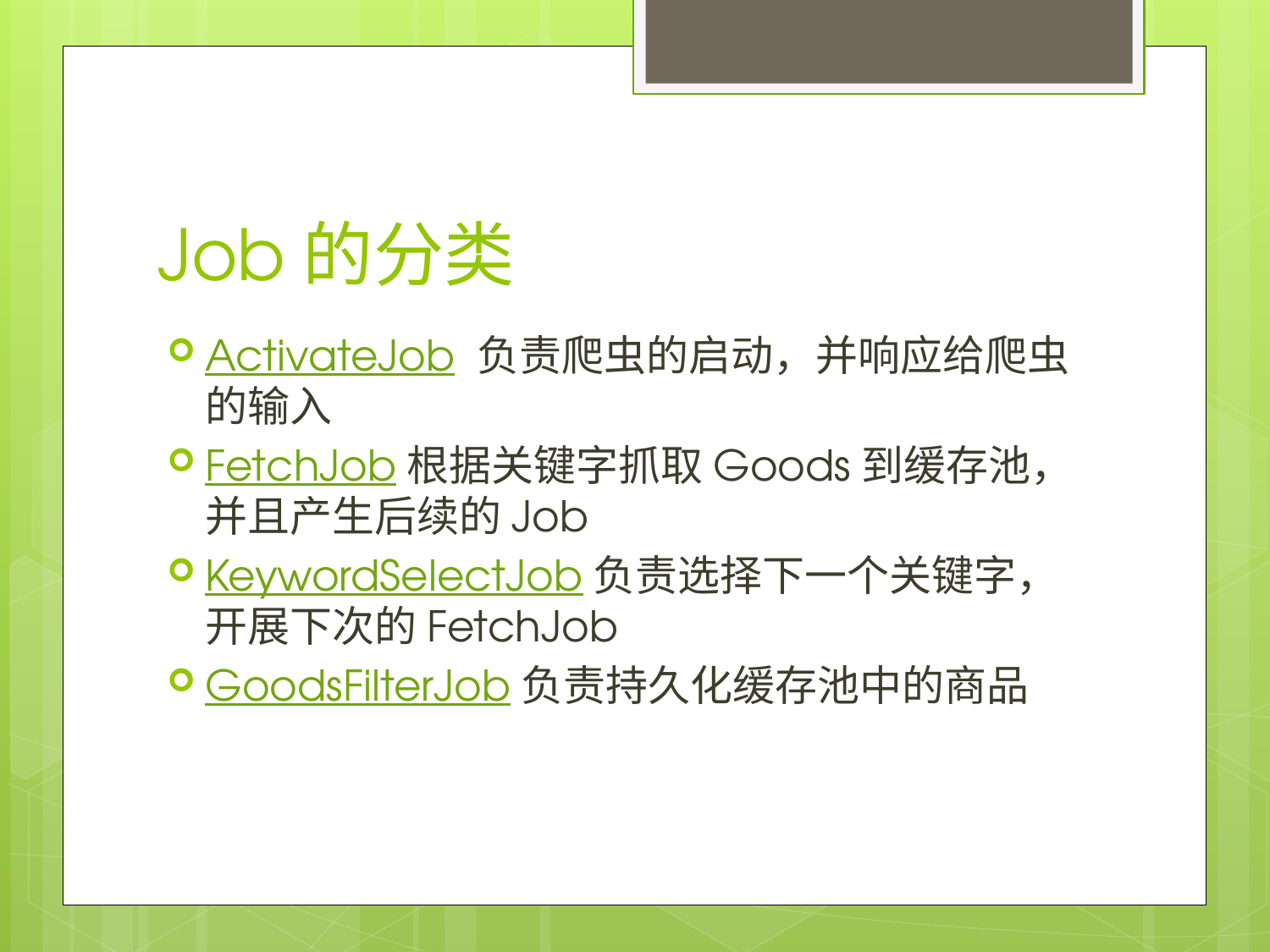

# Job的分类
ActivateJob 负责爬虫的启动，并响应给爬虫的输入
FetchJob根据关键字抓取Goods到缓存池，并且产生后续的Job
KeywordSelectJob负责选择下一个关键字，开展下次的FetchJob
GoodsFilterJob负责持久化缓存池中的商品